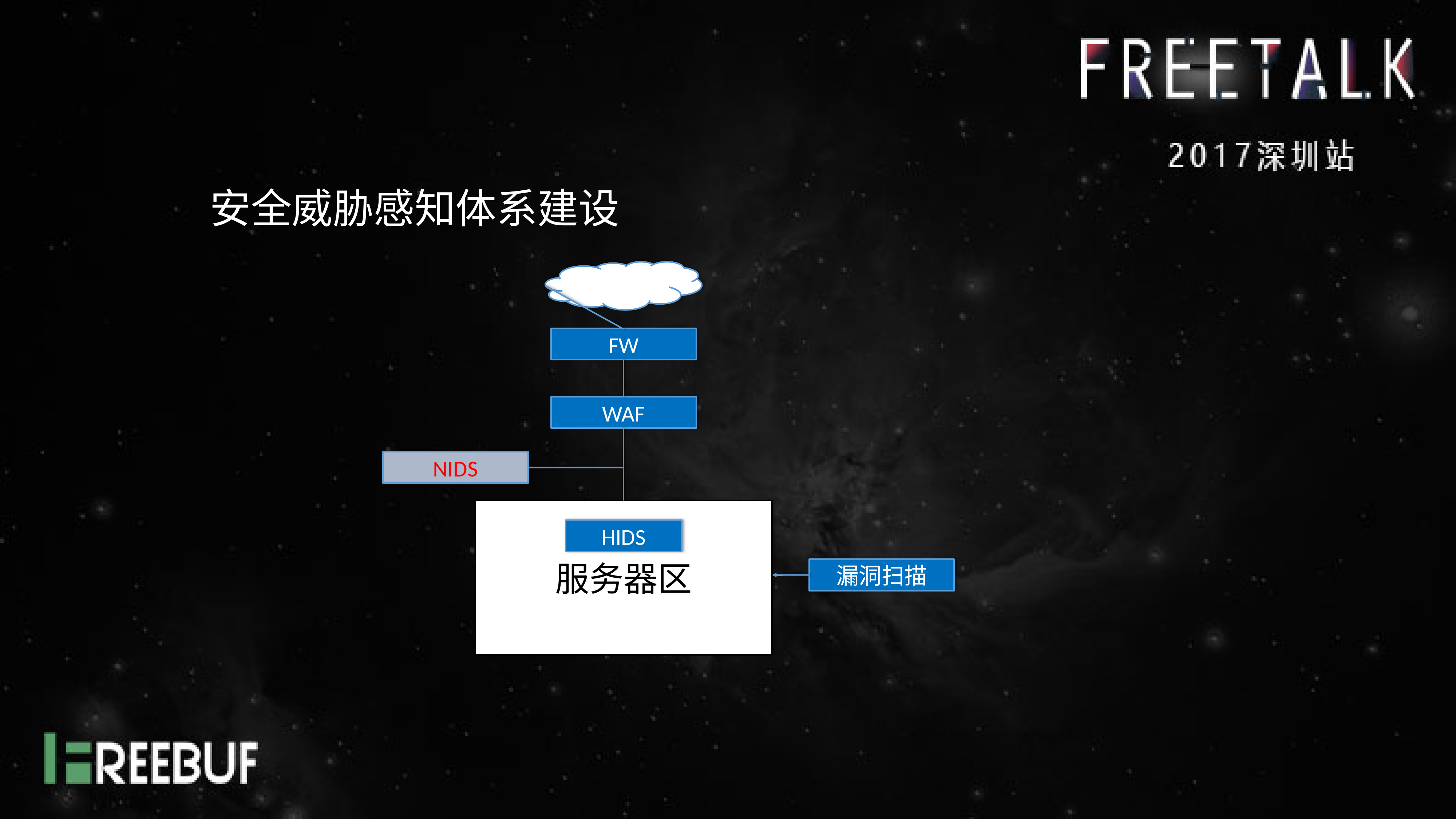

安全威胁感知体系建设
Internet
FW
WAF
NIDS

服务器区

HIDS
漏洞扫描